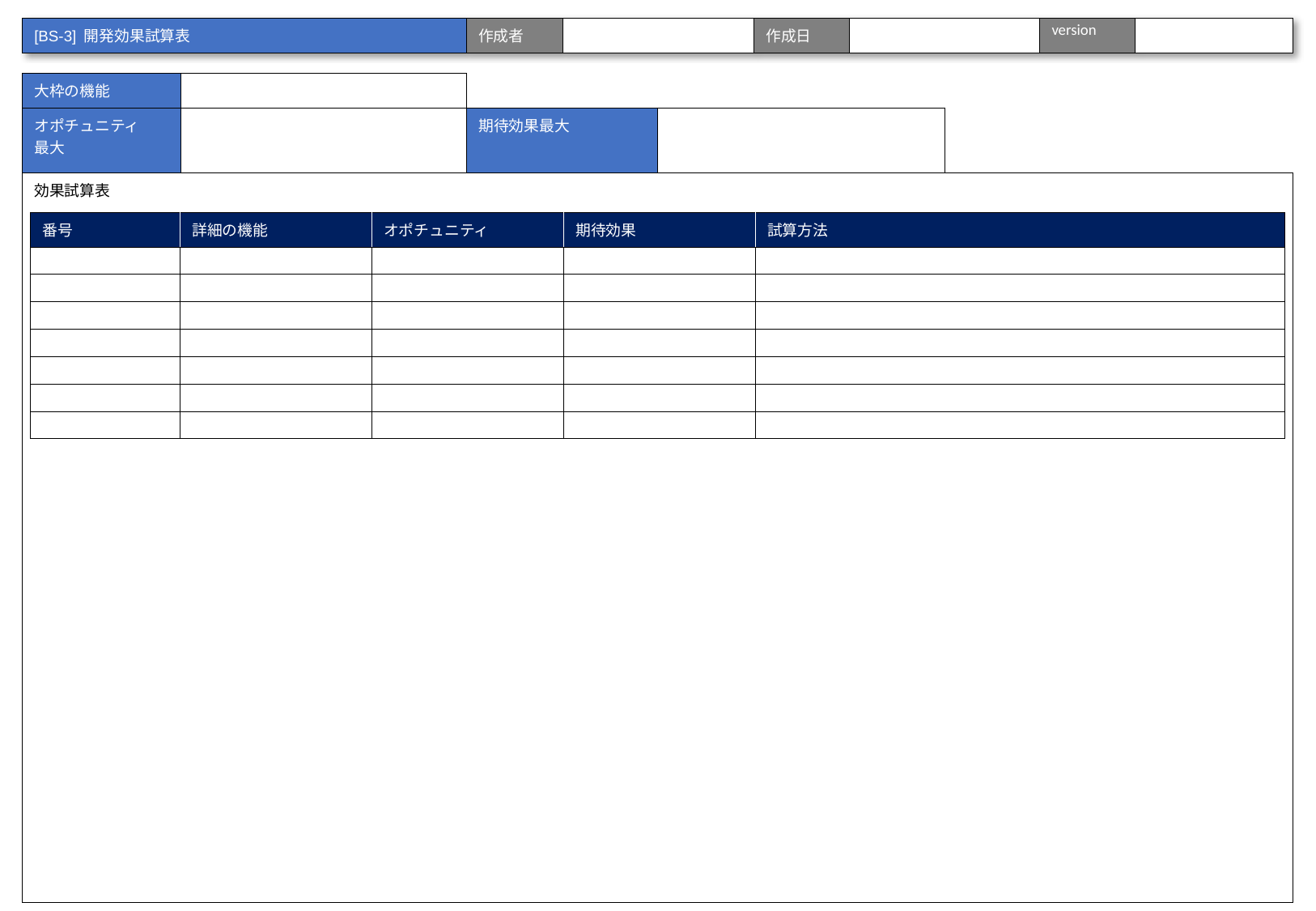

| 番号 | 詳細の機能 | オポチュニティ | 期待効果 | 試算方法 |
| --- | --- | --- | --- | --- |
|  |  |  |  |  |
|  |  |  |  |  |
|  |  |  |  |  |
|  |  |  |  |  |
|  |  |  |  |  |
|  |  |  |  |  |
|  |  |  |  |  |